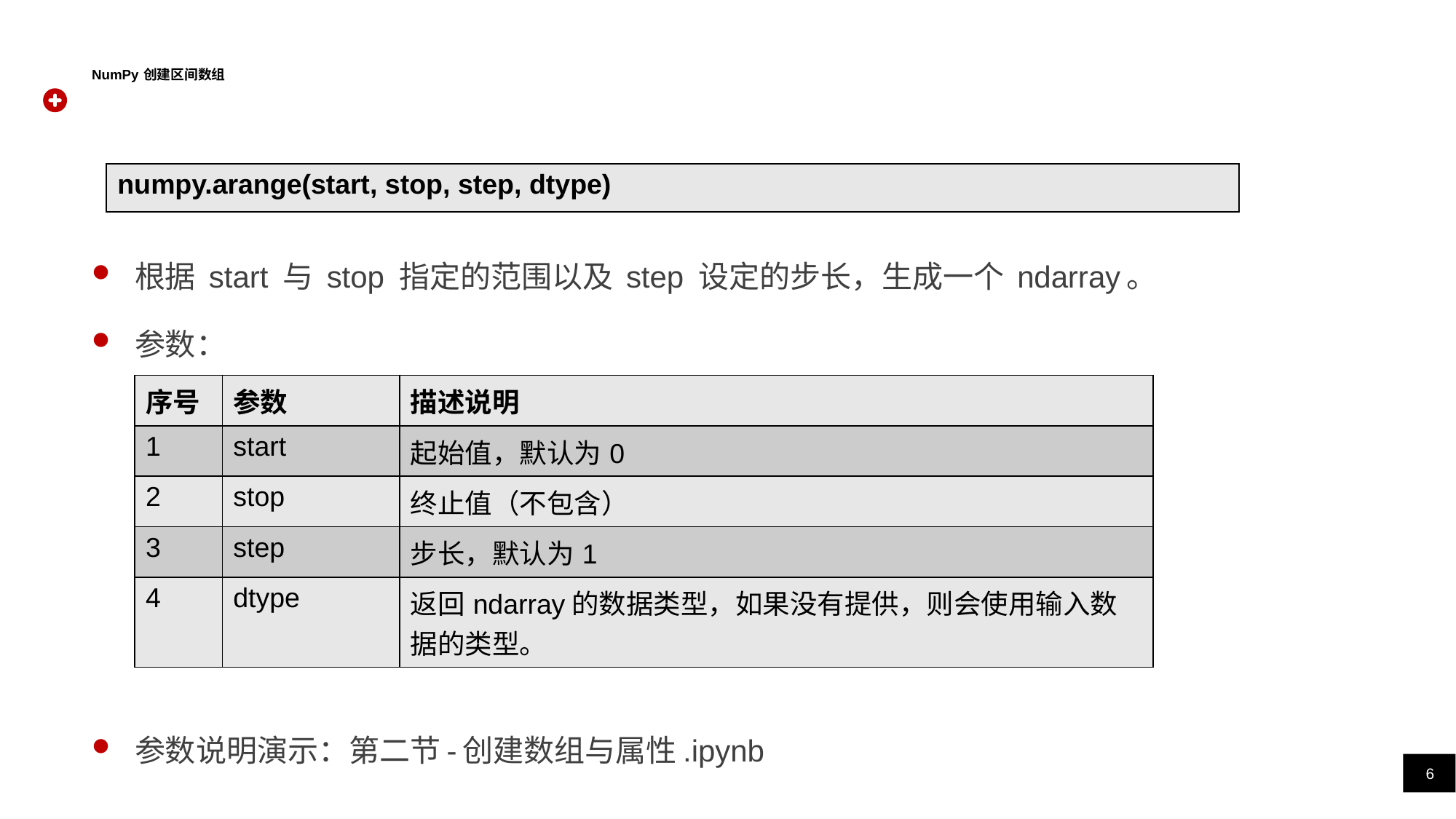

# NumPy 创建区间数组
| numpy.arange(start, stop, step, dtype) |
| --- |
根据 start 与 stop 指定的范围以及 step 设定的步长，生成一个 ndarray。
参数：

参数说明演示：第二节-创建数组与属性.ipynb
| 序号 | 参数 | 描述说明 |
| --- | --- | --- |
| 1 | start | 起始值，默认为0 |
| 2 | stop | 终止值（不包含） |
| 3 | step | 步长，默认为1 |
| 4 | dtype | 返回ndarray的数据类型，如果没有提供，则会使用输入数据的类型。 |